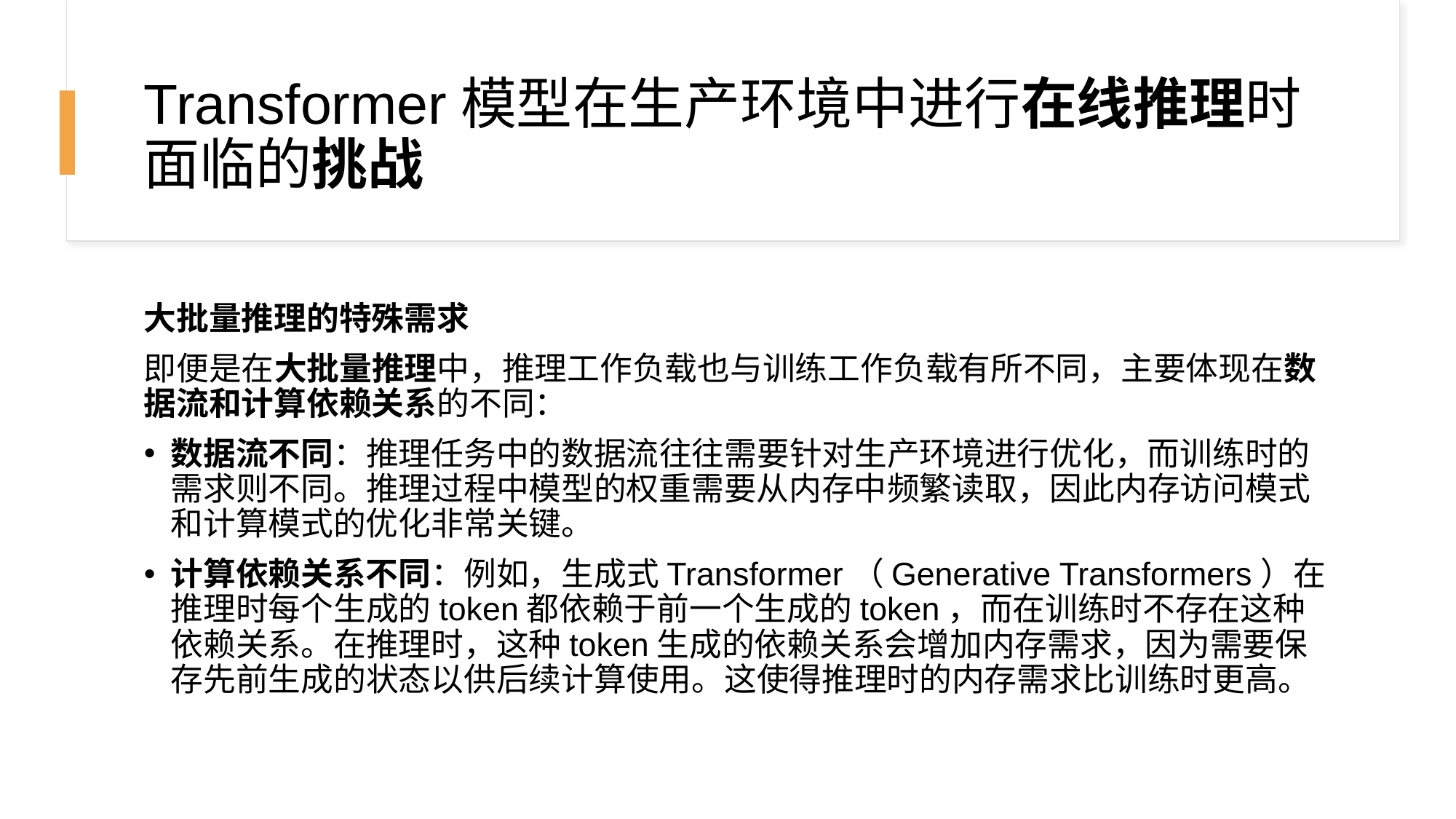

# Transformer模型在生产环境中进行在线推理时面临的挑战

大批量推理的特殊需求
即便是在大批量推理中，推理工作负载也与训练工作负载有所不同，主要体现在数据流和计算依赖关系的不同：
数据流不同：推理任务中的数据流往往需要针对生产环境进行优化，而训练时的需求则不同。推理过程中模型的权重需要从内存中频繁读取，因此内存访问模式和计算模式的优化非常关键。
计算依赖关系不同：例如，生成式Transformer（Generative Transformers）在推理时每个生成的token都依赖于前一个生成的token，而在训练时不存在这种依赖关系。在推理时，这种token生成的依赖关系会增加内存需求，因为需要保存先前生成的状态以供后续计算使用。这使得推理时的内存需求比训练时更高。